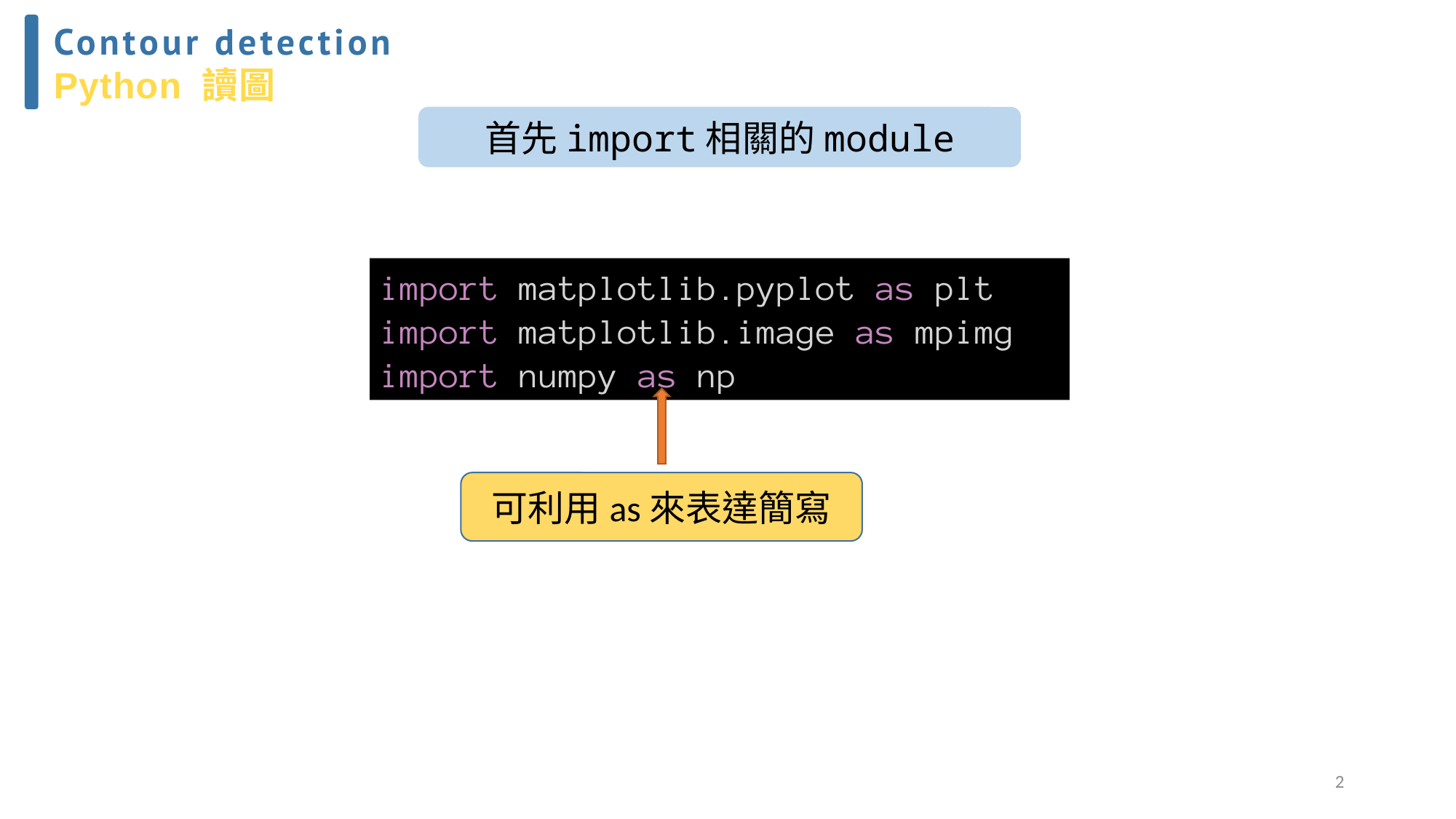

2

Contour detection
Python 讀圖
首先import相關的module
import matplotlib.pyplot as plt
import matplotlib.image as mpimg
import numpy as np

可利用as來表達簡寫